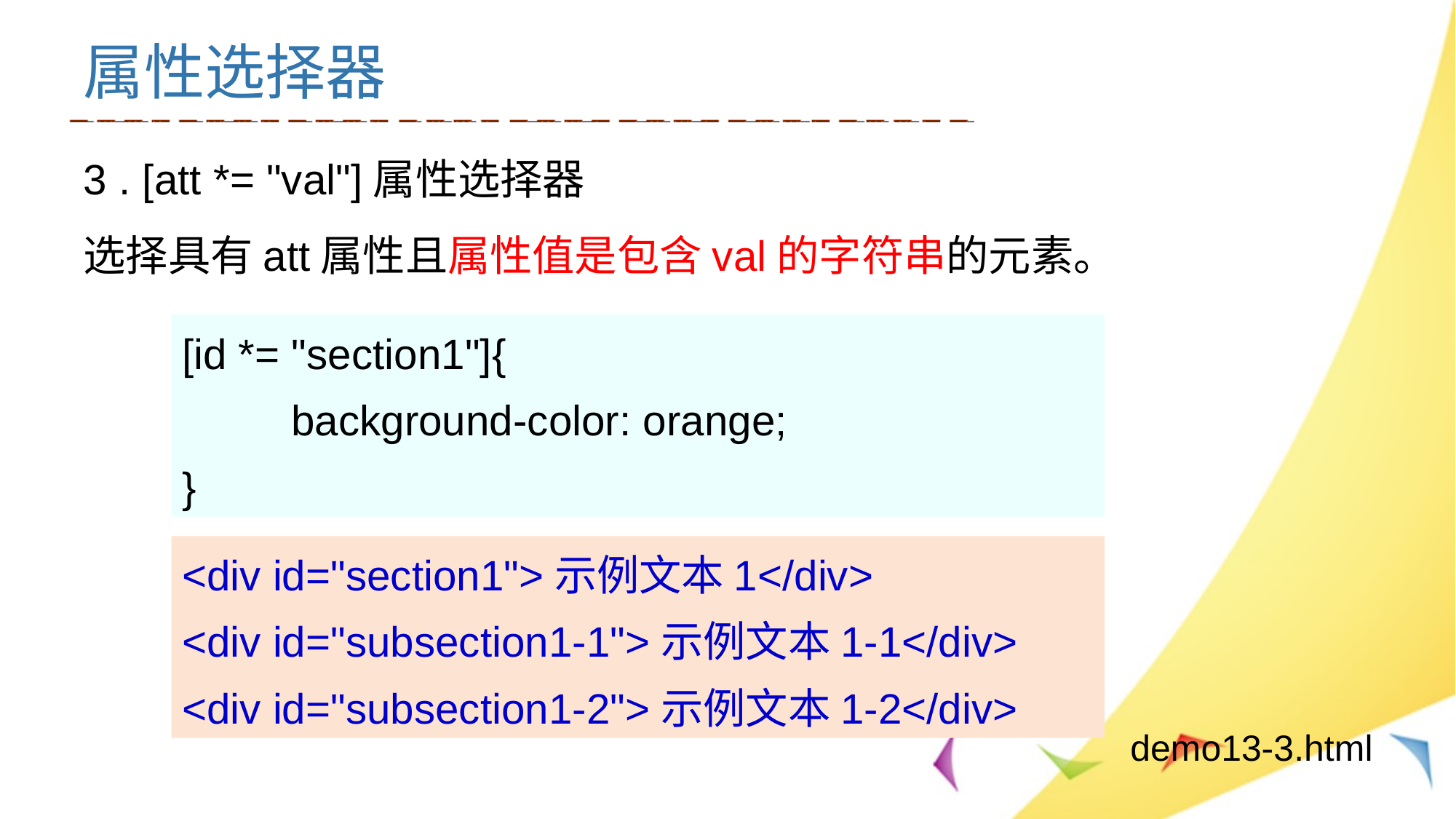

# 属性选择器
3 . [att *= "val"]属性选择器
选择具有att属性且属性值是包含val的字符串的元素。
[id *= "section1"]{
	background-color: orange;
}
<div id="section1">示例文本1</div>
<div id="subsection1-1">示例文本1-1</div>
<div id="subsection1-2">示例文本1-2</div>
demo13-3.html